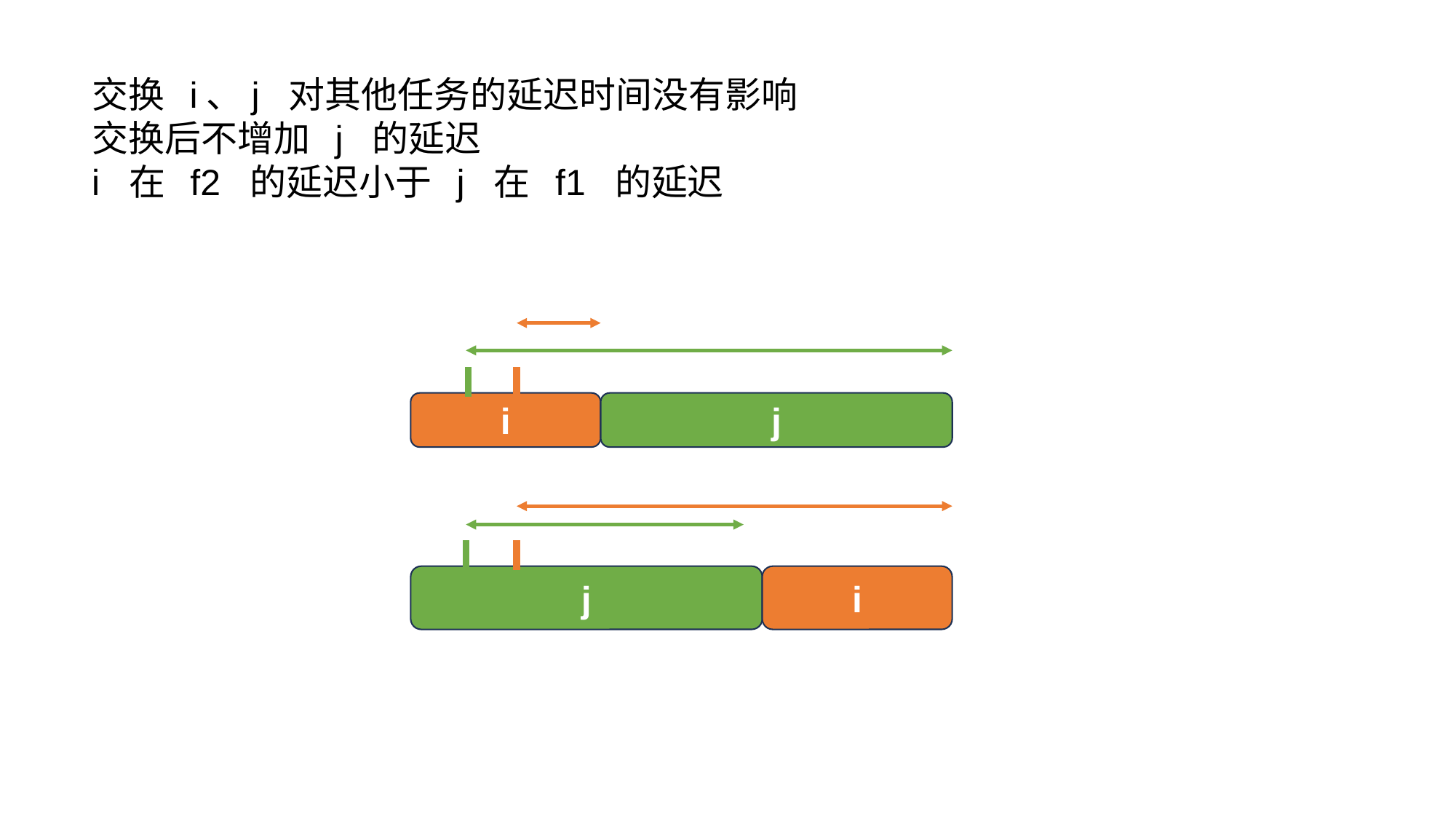

交换  i、j  对其他任务的延迟时间没有影响
交换后不增加  j  的延迟
i  在  f2  的延迟小于  j  在  f1  的延迟
i
j
j
i